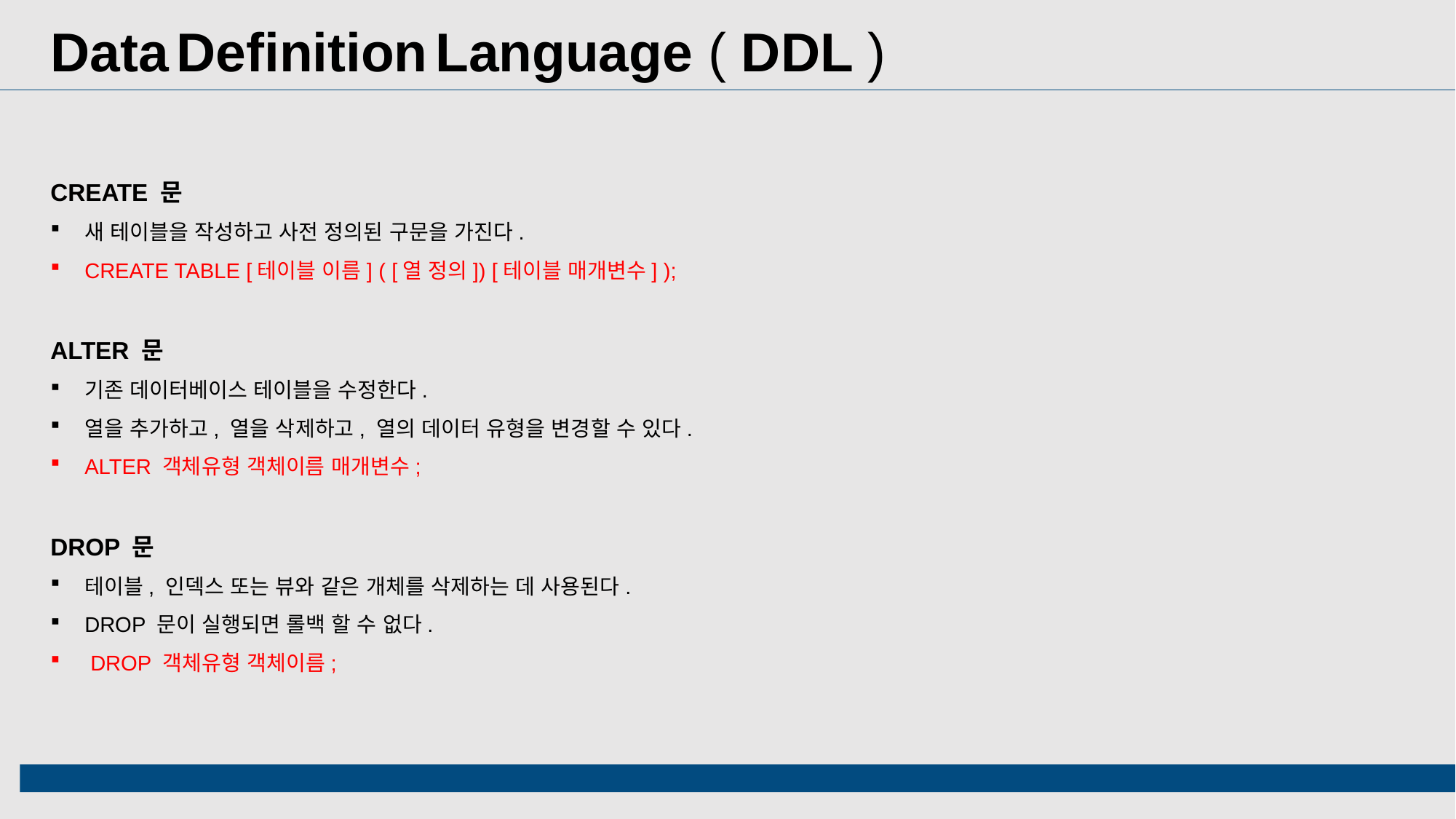

Data Definition Language ( DDL )
CREATE 문
새 테이블을 작성하고 사전 정의된 구문을 가진다.
CREATE TABLE [테이블 이름] ( [열 정의]) [테이블 매개변수] );

ALTER 문
기존 데이터베이스 테이블을 수정한다.
열을 추가하고, 열을 삭제하고, 열의 데이터 유형을 변경할 수 있다.
ALTER 객체유형 객체이름 매개변수;

DROP 문
테이블, 인덱스 또는 뷰와 같은 개체를 삭제하는 데 사용된다.
DROP 문이 실행되면 롤백 할 수 없다.
 DROP 객체유형 객체이름;